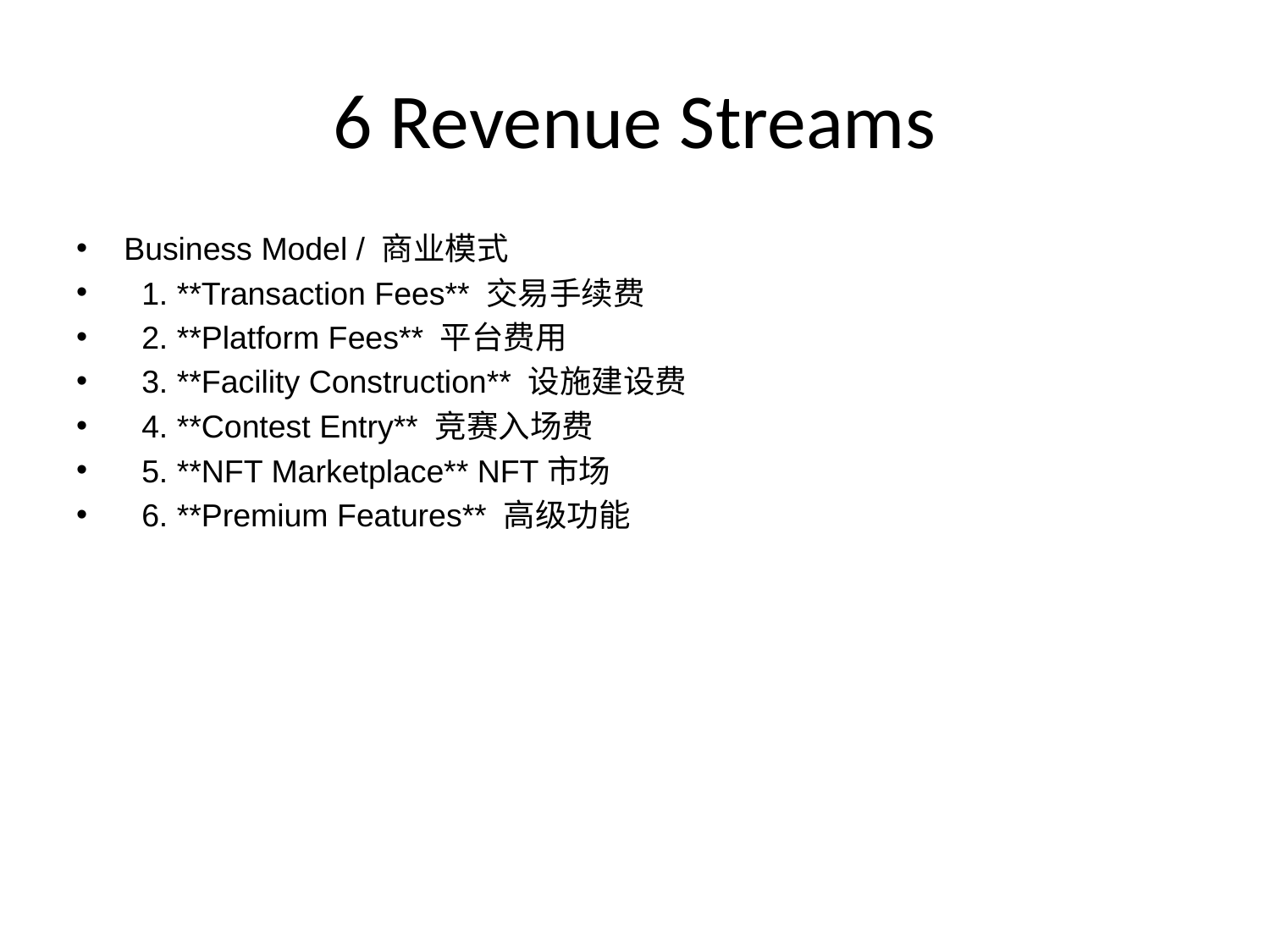

# 6 Revenue Streams
Business Model / 商业模式
  1. **Transaction Fees** 交易手续费
  2. **Platform Fees** 平台费用
  3. **Facility Construction** 设施建设费
  4. **Contest Entry** 竞赛入场费
  5. **NFT Marketplace** NFT市场
  6. **Premium Features** 高级功能